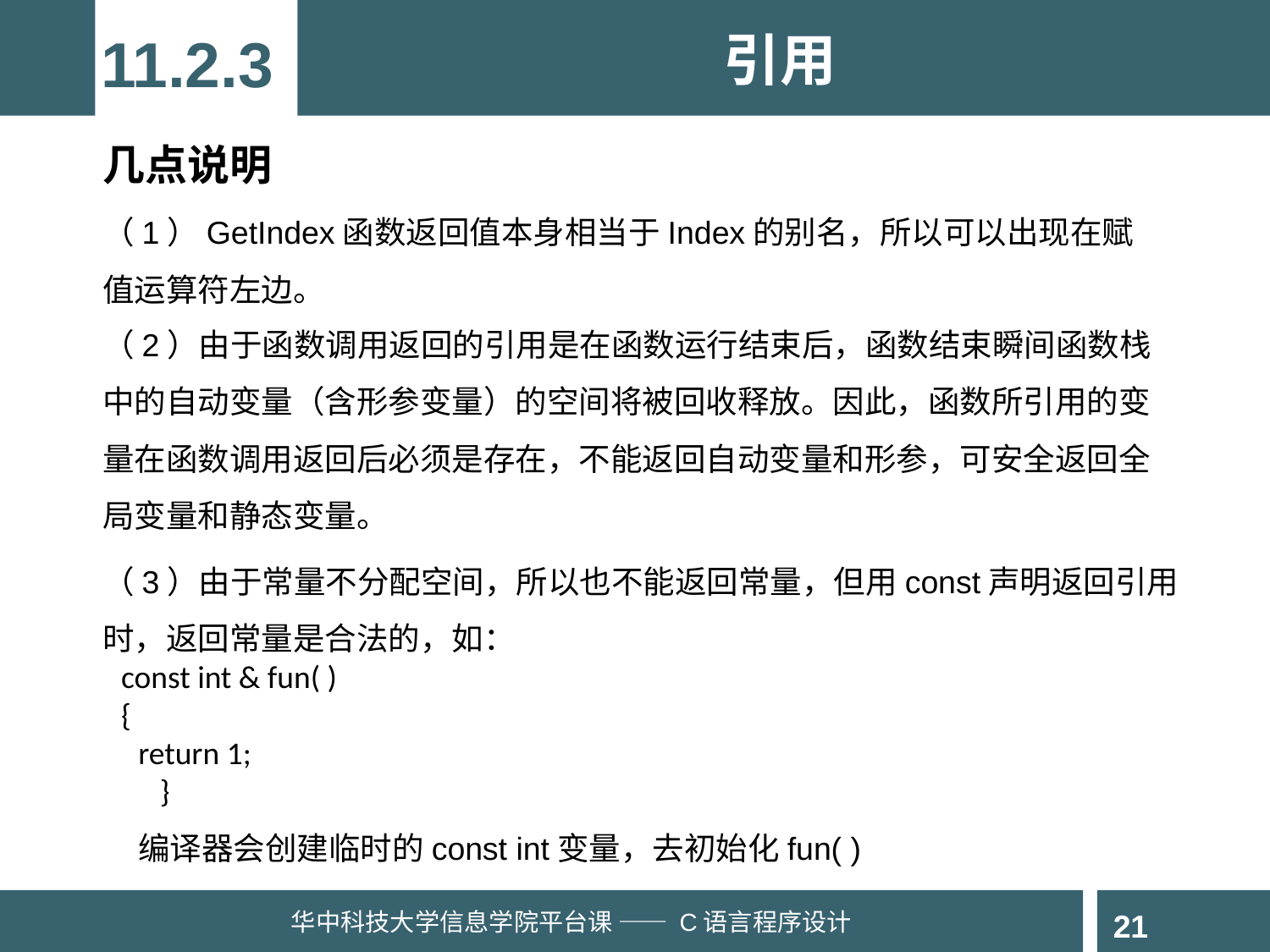

11.2.3
引用
几点说明
（1）GetIndex函数返回值本身相当于Index的别名，所以可以出现在赋值运算符左边。
（2）由于函数调用返回的引用是在函数运行结束后，函数结束瞬间函数栈中的自动变量（含形参变量）的空间将被回收释放。因此，函数所引用的变量在函数调用返回后必须是存在，不能返回自动变量和形参，可安全返回全局变量和静态变量。
（3）由于常量不分配空间，所以也不能返回常量，但用const声明返回引用时，返回常量是合法的，如：
const int & fun( )
{
return 1;
   }
编译器会创建临时的const int变量，去初始化fun( )